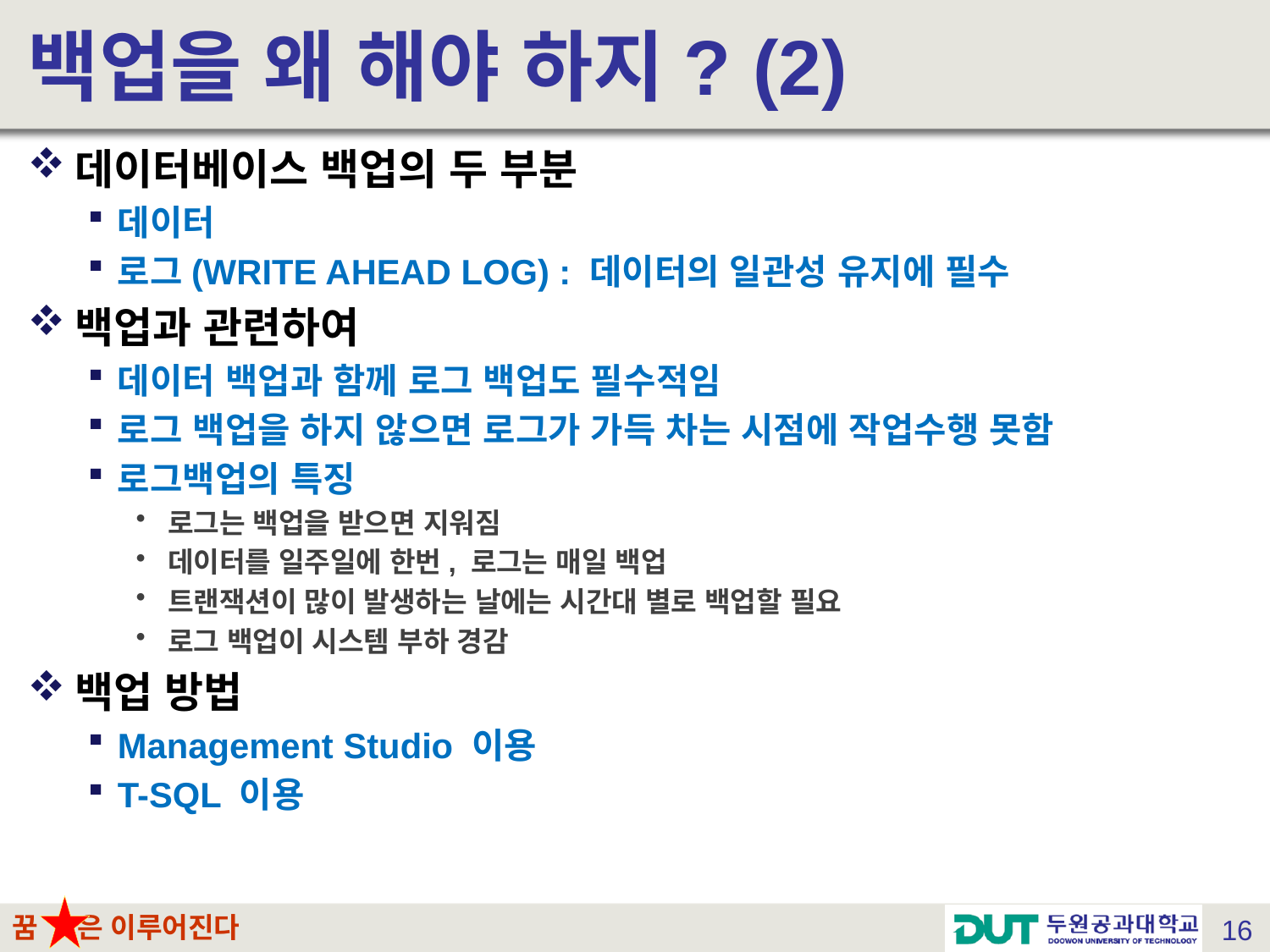

# 백업을 왜 해야 하지? (2)
데이터베이스 백업의 두 부분
데이터
로그(WRITE AHEAD LOG) : 데이터의 일관성 유지에 필수
백업과 관련하여
데이터 백업과 함께 로그 백업도 필수적임
로그 백업을 하지 않으면 로그가 가득 차는 시점에 작업수행 못함
로그백업의 특징
로그는 백업을 받으면 지워짐
데이터를 일주일에 한번, 로그는 매일 백업
트랜잭션이 많이 발생하는 날에는 시간대 별로 백업할 필요
로그 백업이 시스템 부하 경감
백업 방법
Management Studio 이용
T-SQL 이용